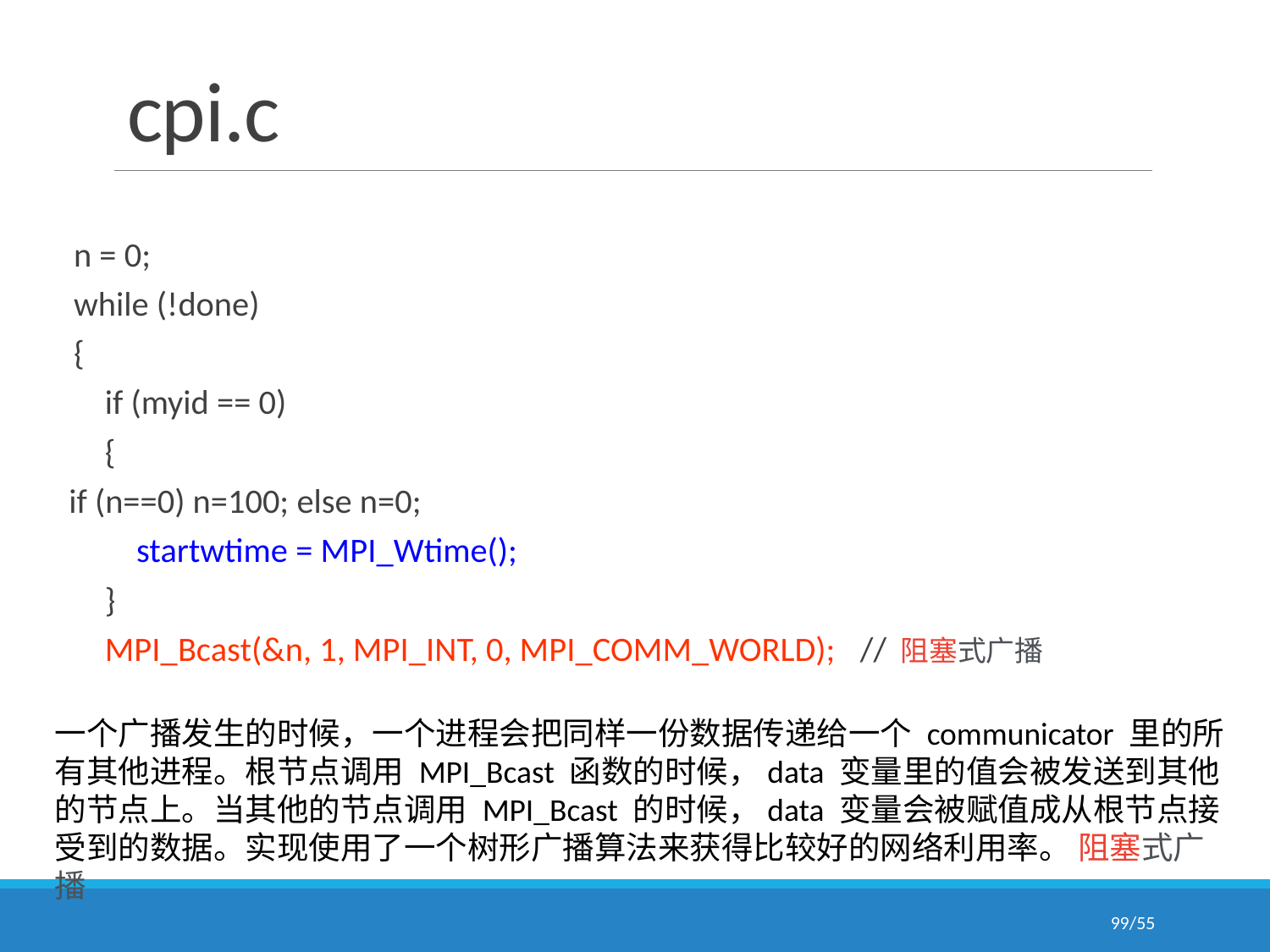

# cpi.c
    n = 0;
    while (!done)
    {
        if (myid == 0)
        {
		  if (n==0) n=100; else n=0;
            startwtime = MPI_Wtime();
        }
        MPI_Bcast(&n, 1, MPI_INT, 0, MPI_COMM_WORLD);   // 阻塞式广播
一个广播发生的时候，一个进程会把同样一份数据传递给一个 communicator 里的所有其他进程。根节点调用 MPI_Bcast 函数的时候，data 变量里的值会被发送到其他的节点上。当其他的节点调用 MPI_Bcast 的时候，data 变量会被赋值成从根节点接受到的数据。实现使用了一个树形广播算法来获得比较好的网络利用率。 阻塞式广播

99/55